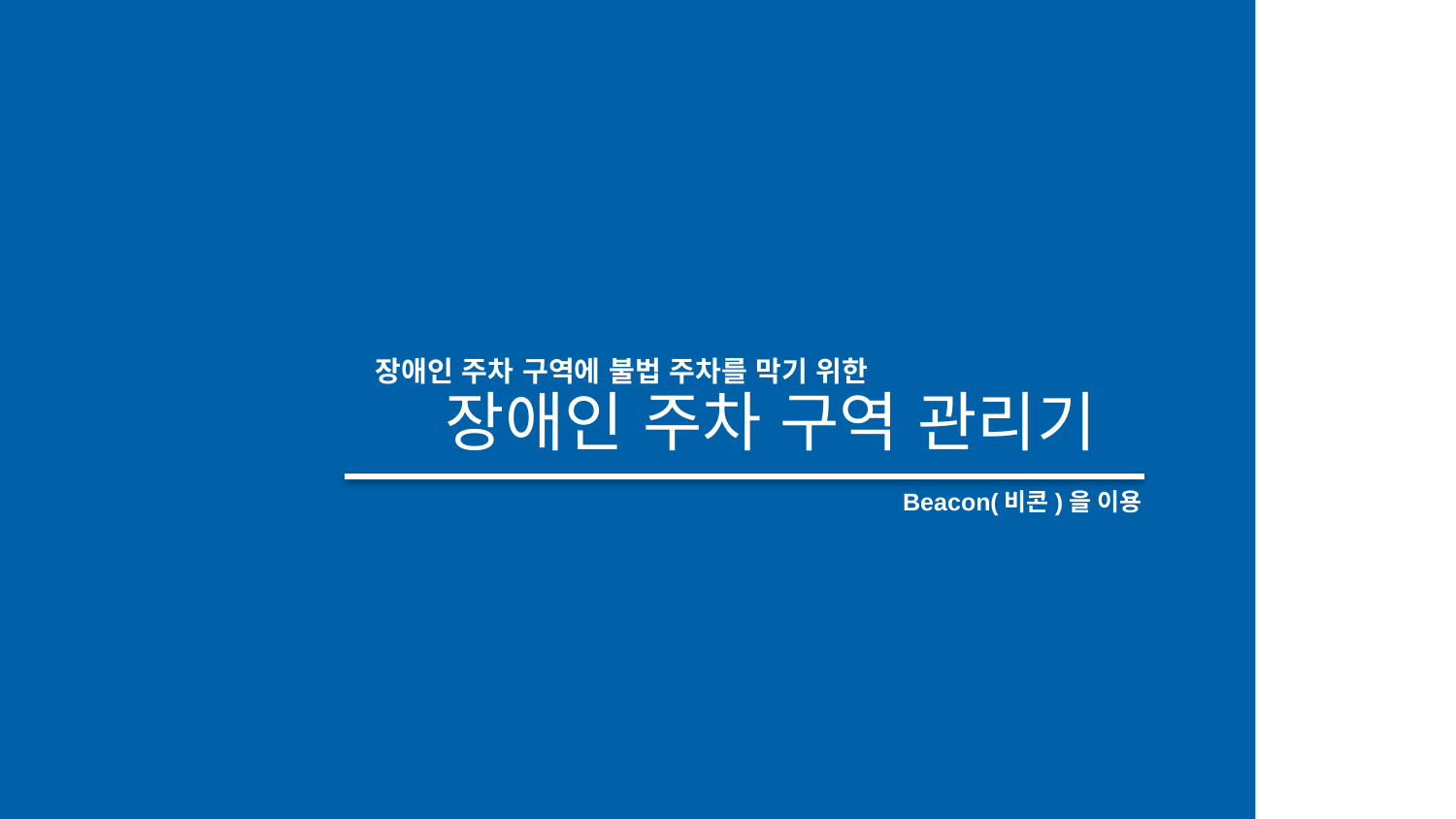

장애인 주차 구역 관리기
장애인 주차 구역에 불법 주차를 막기 위한
Beacon(비콘)을 이용